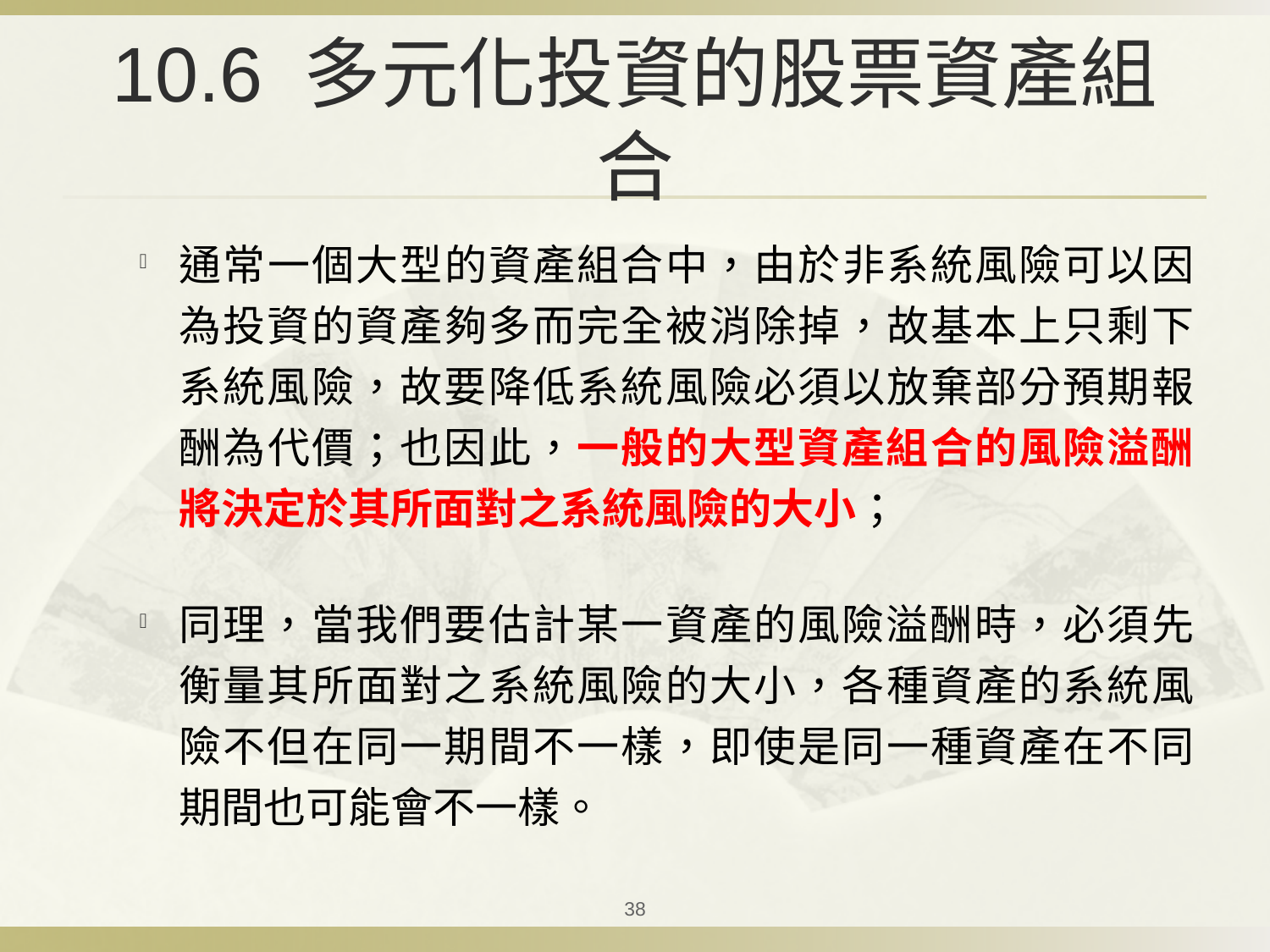

# 10.6 多元化投資的股票資產組合
通常一個大型的資產組合中，由於非系統風險可以因為投資的資產夠多而完全被消除掉，故基本上只剩下系統風險，故要降低系統風險必須以放棄部分預期報酬為代價；也因此，一般的大型資產組合的風險溢酬將決定於其所面對之系統風險的大小；

同理，當我們要估計某一資產的風險溢酬時，必須先衡量其所面對之系統風險的大小，各種資產的系統風險不但在同一期間不一樣，即使是同一種資產在不同期間也可能會不一樣。

38